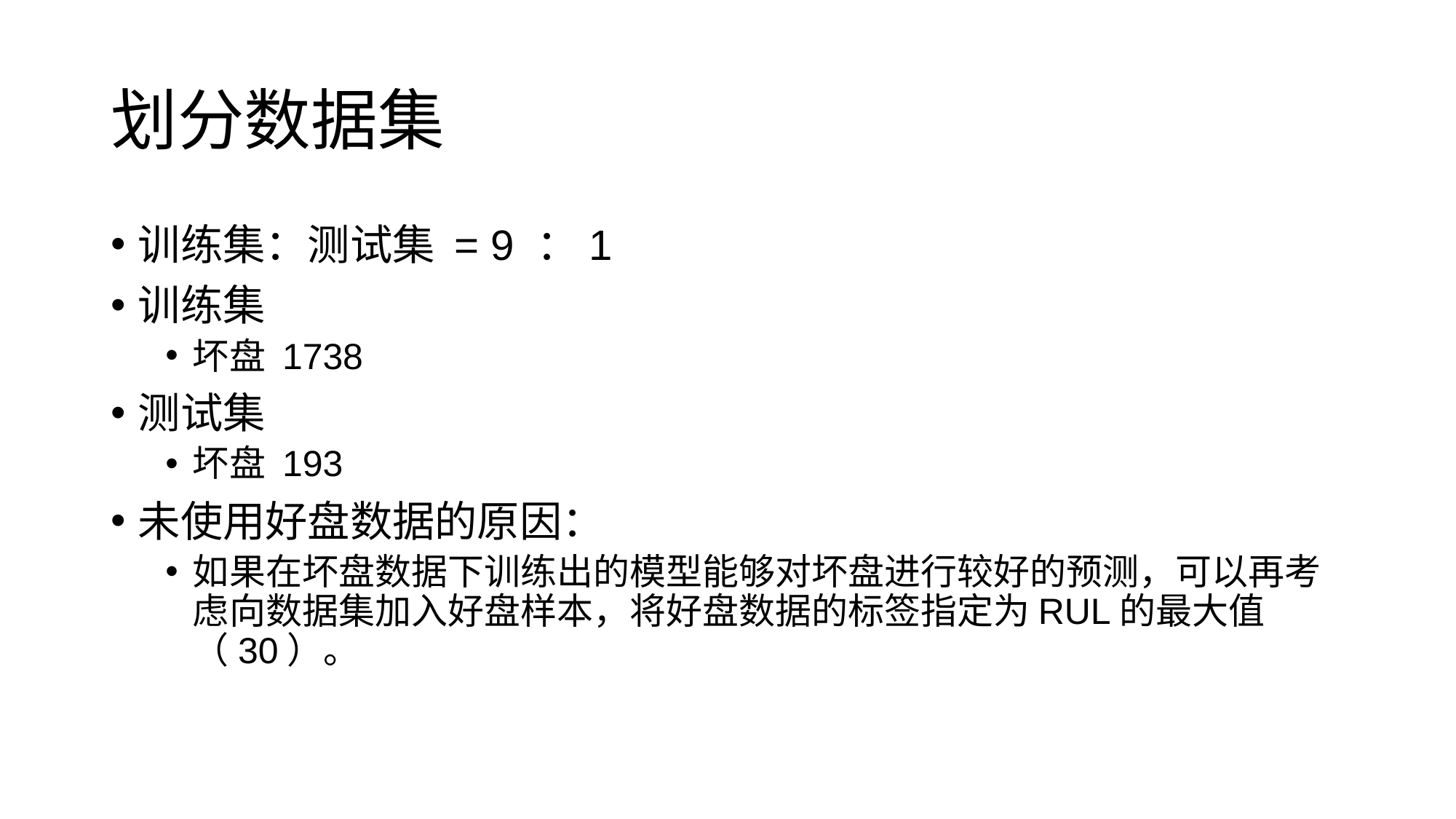

# 划分数据集
训练集：测试集 = 9 ：1
训练集
坏盘 1738
测试集
坏盘 193
未使用好盘数据的原因：
如果在坏盘数据下训练出的模型能够对坏盘进行较好的预测，可以再考虑向数据集加入好盘样本，将好盘数据的标签指定为RUL的最大值（30）。